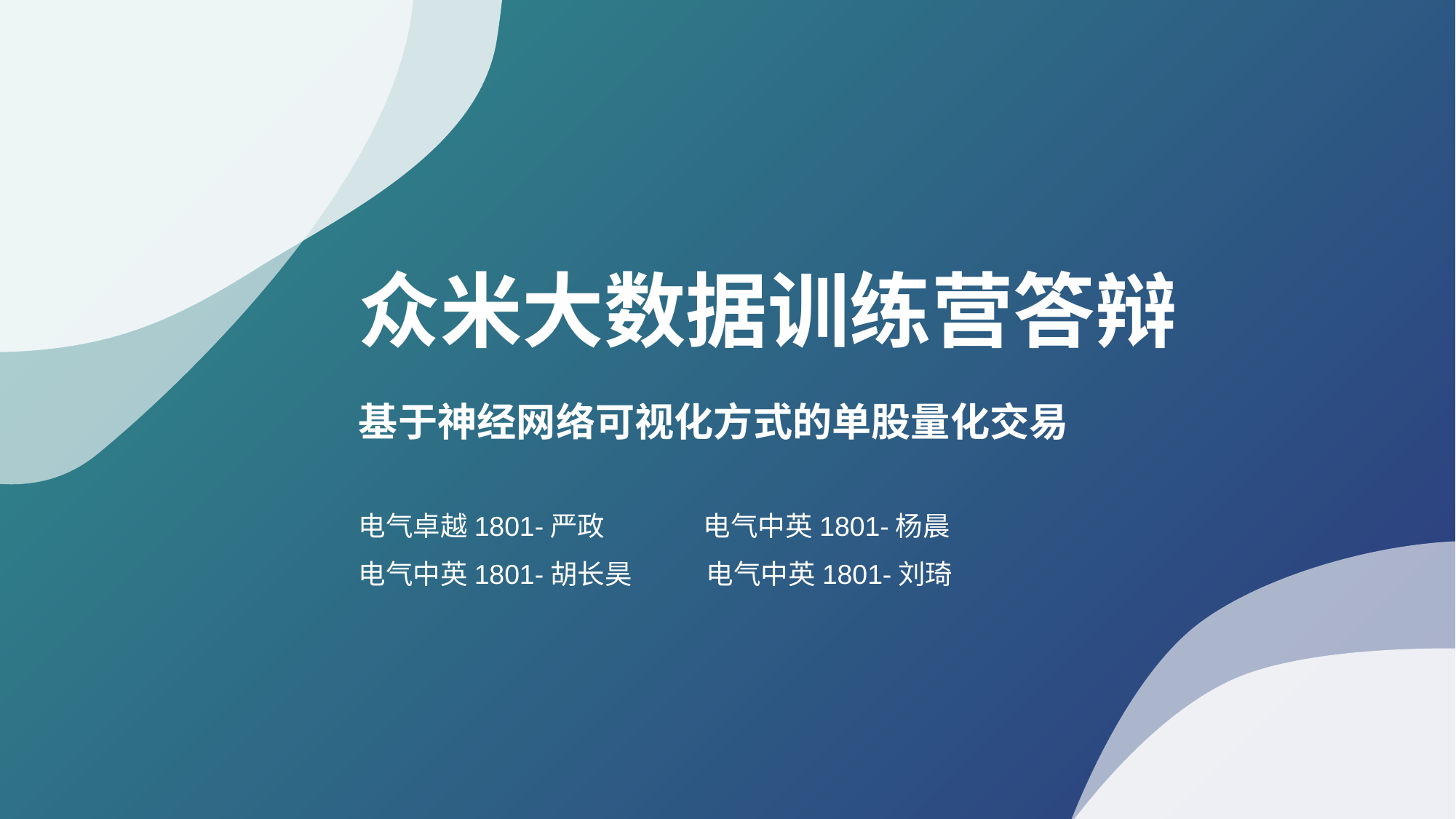

众米大数据训练营答辩
基于神经网络可视化方式的单股量化交易
电气卓越1801-严政                电气中英1801-杨晨
电气中英1801-胡长昊            电气中英1801-刘琦